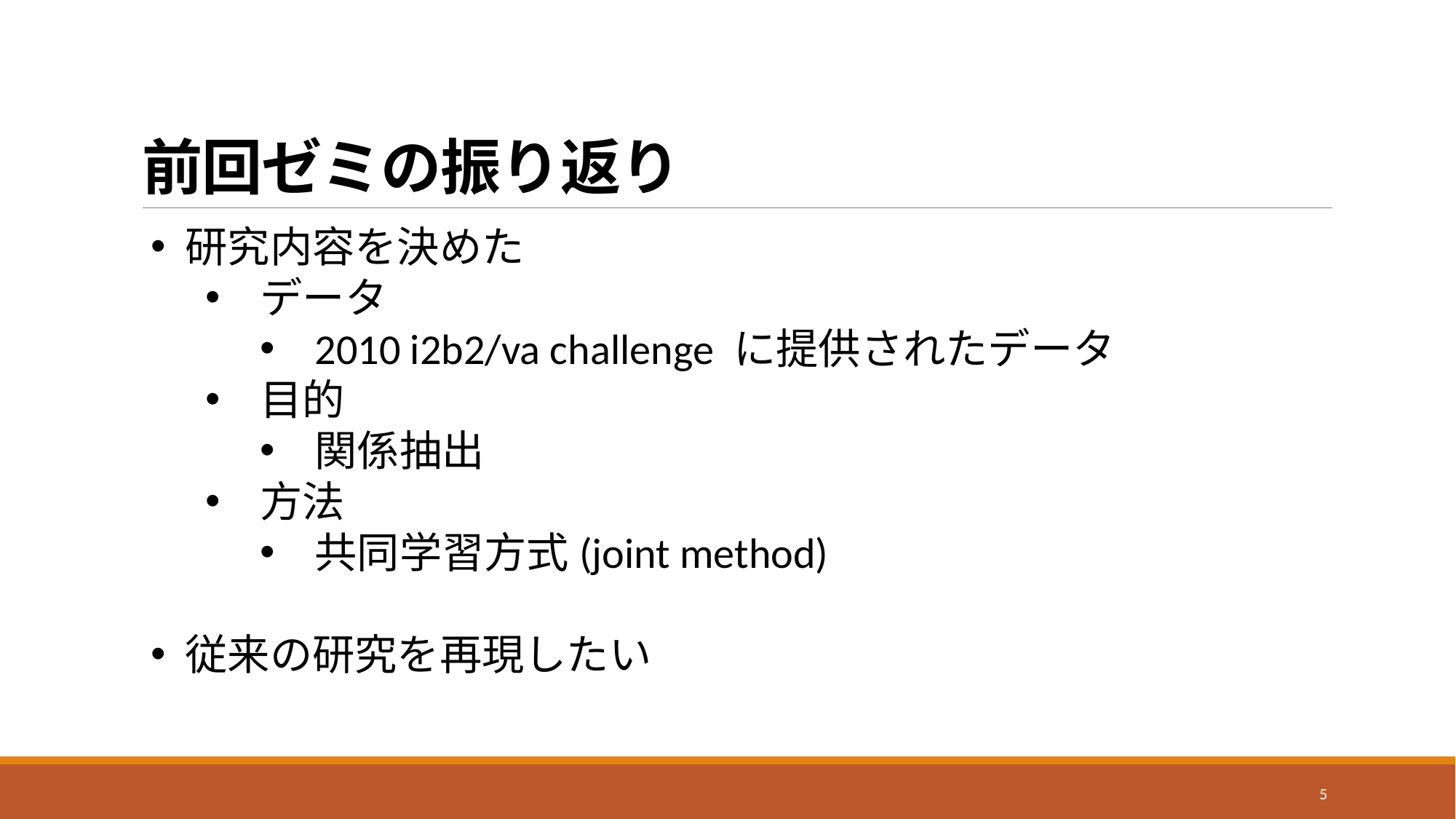

# 前回ゼミの振り返り
研究内容を決めた
データ
2010 i2b2/va challenge に提供されたデータ
目的
関係抽出
方法
共同学習方式(joint method)

従来の研究を再現したい

5